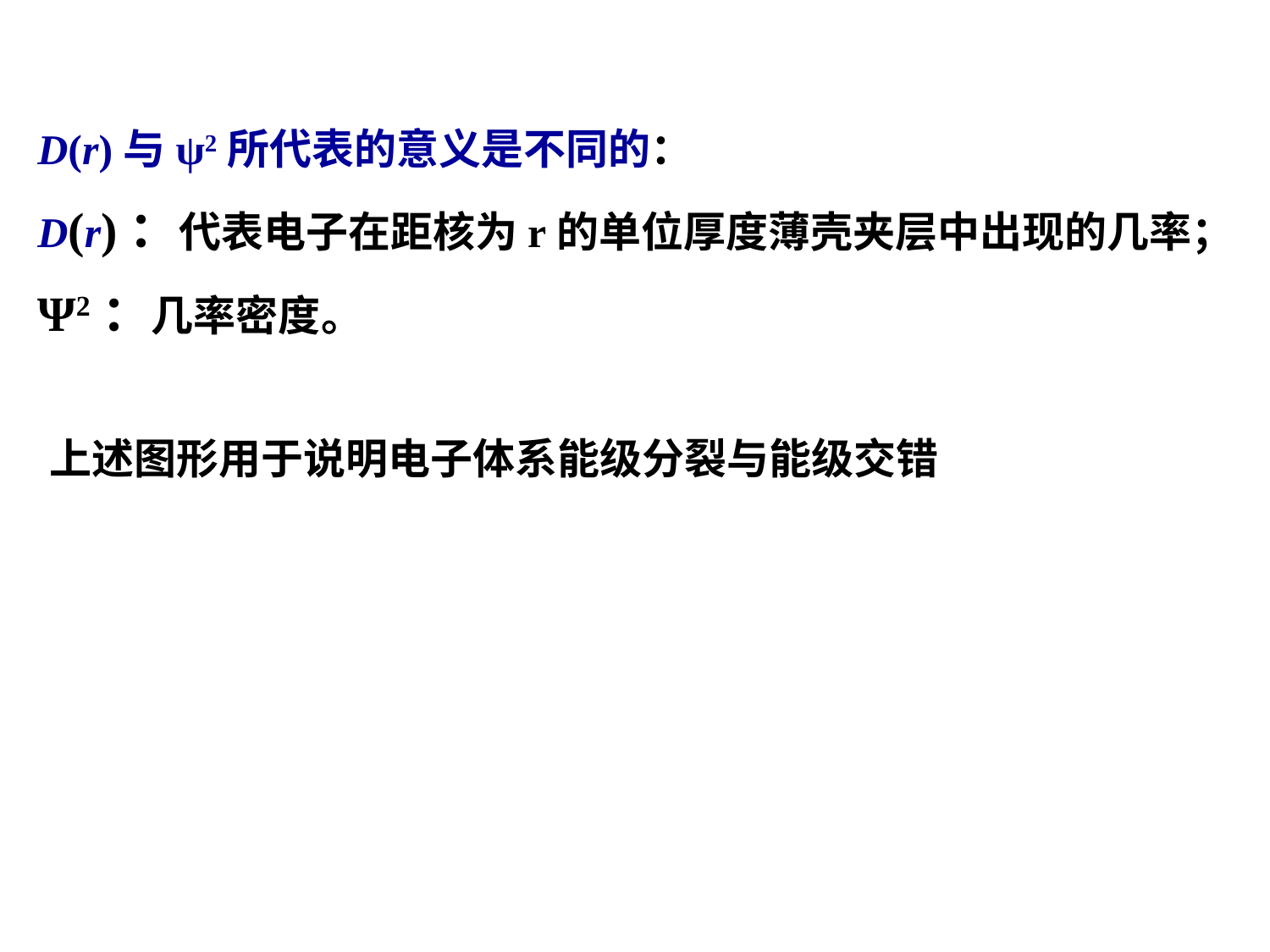

D(r)与ψ2所代表的意义是不同的：
D(r)：代表电子在距核为r的单位厚度薄壳夹层中出现的几率；
Ψ2：几率密度。
上述图形用于说明电子体系能级分裂与能级交错